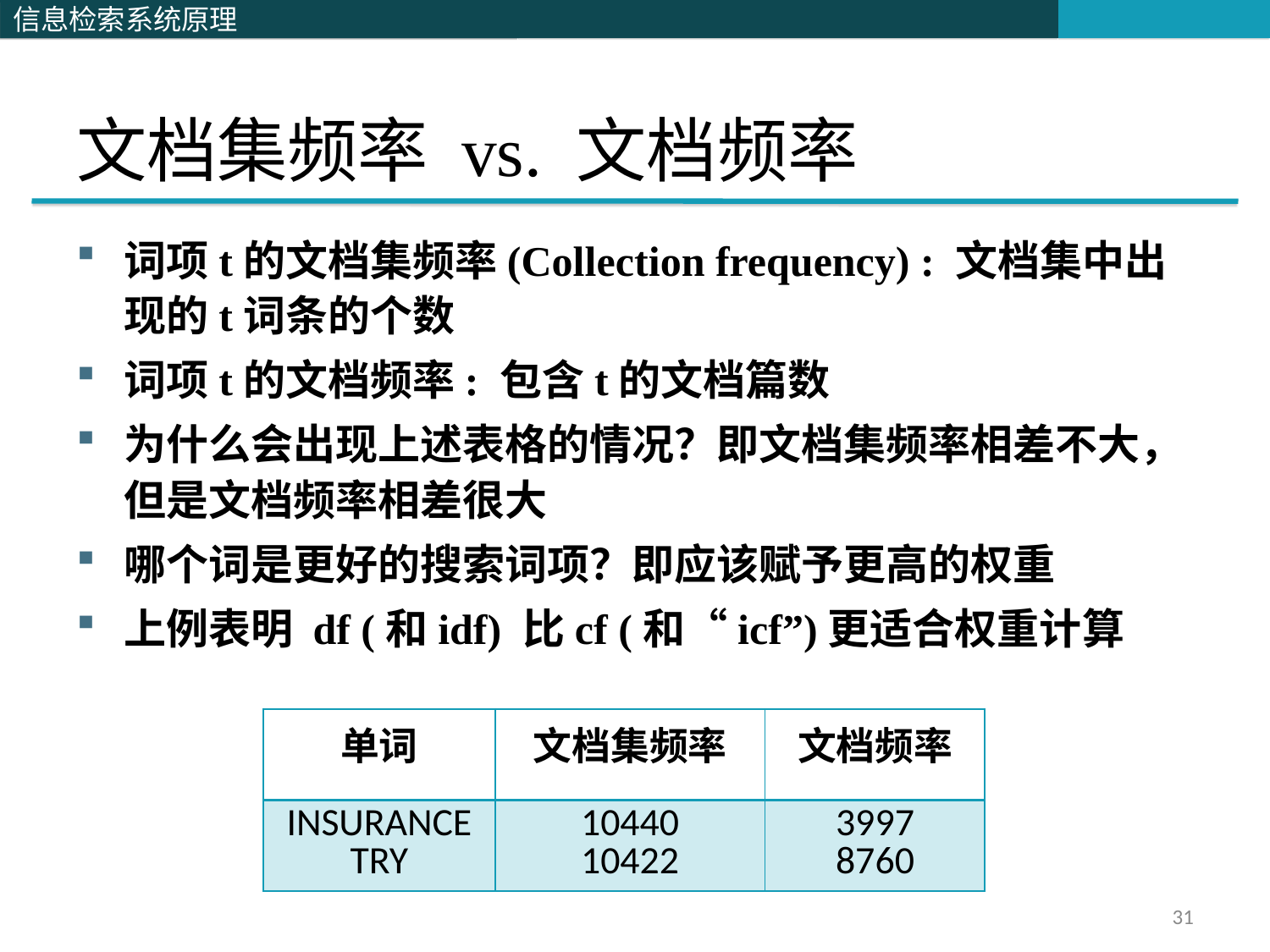

# 文档集频率 vs. 文档频率
词项t的文档集频率(Collection frequency) : 文档集中出现的t词条的个数
词项t的文档频率: 包含t的文档篇数
为什么会出现上述表格的情况？即文档集频率相差不大，但是文档频率相差很大
哪个词是更好的搜索词项？即应该赋予更高的权重
上例表明 df (和idf) 比cf (和“icf”)更适合权重计算

| 单词 | 文档集频率 | 文档频率 |
| --- | --- | --- |
| INSURANCE TRY | 10440 10422 | 3997 8760 |
31